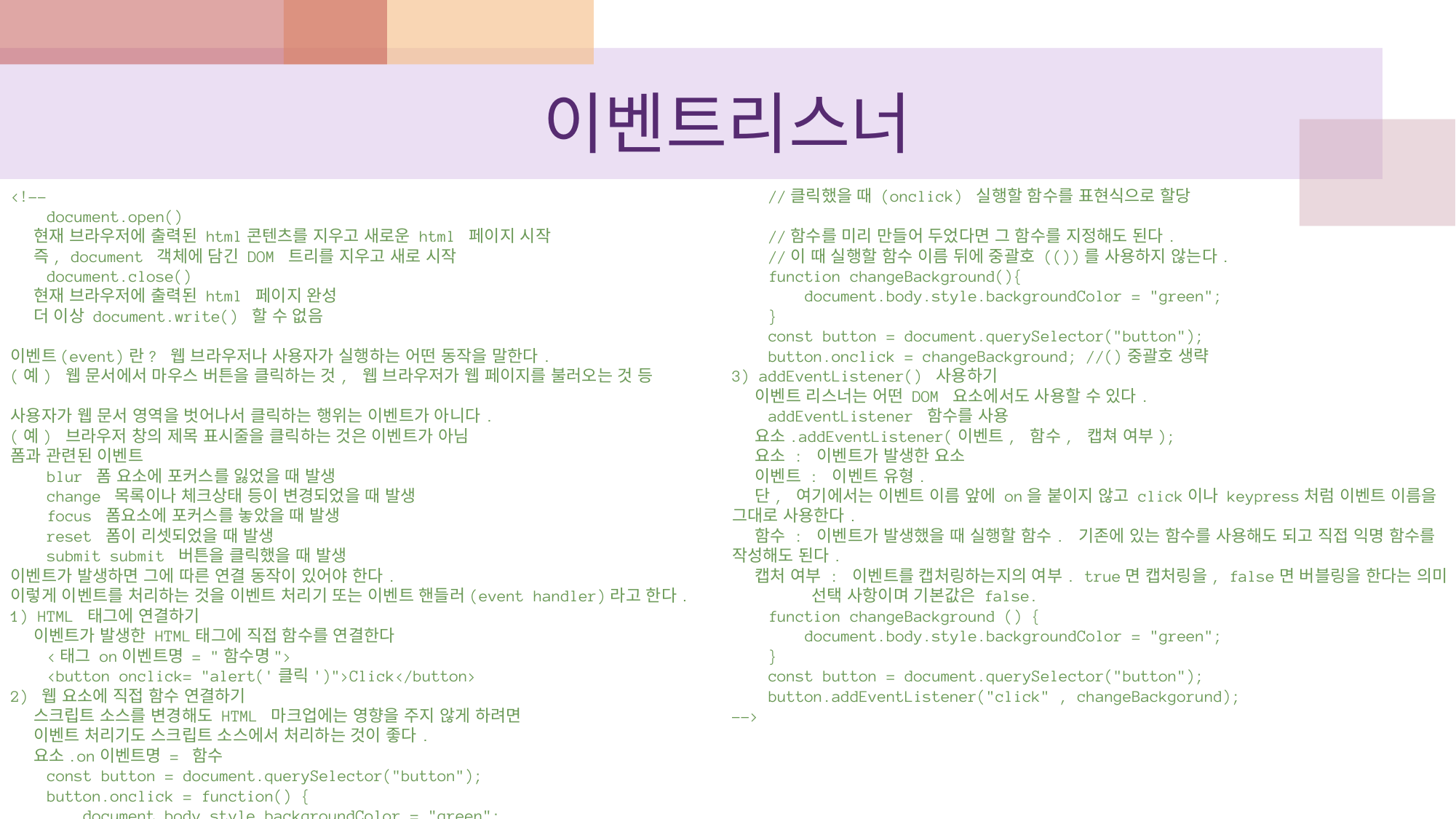

# 이벤트리스너
<!--
    document.open()
    현재 브라우저에 출력된 html콘텐츠를 지우고 새로운 html 페이지 시작
    즉, document 객체에 담긴 DOM 트리를 지우고 새로 시작
    document.close()
    현재 브라우저에 출력된 html 페이지 완성
    더 이상 document.write() 할 수 없음
이벤트(event)란? 웹 브라우저나 사용자가 실행하는 어떤 동작을 말한다.
(예) 웹 문서에서 마우스 버튼을 클릭하는 것, 웹 브라우저가 웹 페이지를 불러오는 것 등
사용자가 웹 문서 영역을 벗어나서 클릭하는 행위는 이벤트가 아니다.
(예) 브라우저 창의 제목 표시줄을 클릭하는 것은 이벤트가 아님
폼과 관련된 이벤트
    blur 폼 요소에 포커스를 잃었을 때 발생
    change 목록이나 체크상태 등이 변경되었을 때 발생
    focus 폼요소에 포커스를 놓았을 때 발생
    reset 폼이 리셋되었을 때 발생
    submit submit 버튼을 클릭했을 때 발생
이벤트가 발생하면 그에 따른 연결 동작이 있어야 한다.
이렇게 이벤트를 처리하는 것을 이벤트 처리기 또는 이벤트 핸들러(event handler)라고 한다.
1) HTML 태그에 연결하기
    이벤트가 발생한 HTML태그에 직접 함수를 연결한다
    <태그 on이벤트명 = "함수명">
    <button onclick= "alert('클릭')">Click</button>
2) 웹 요소에 직접 함수 연결하기
    스크립트 소스를 변경해도 HTML 마크업에는 영향을 주지 않게 하려면
    이벤트 처리기도 스크립트 소스에서 처리하는 것이 좋다.
    요소.on이벤트명 = 함수
    const button = document.querySelector("button");
    button.onclick = function() {
        document.body.style.backgroundColor = "green";
    }
    //클릭했을 때 (onclick) 실행할 함수를 표현식으로 할당
    //함수를 미리 만들어 두었다면 그 함수를 지정해도 된다.
    //이 때 실행할 함수 이름 뒤에 중괄호 (())를 사용하지 않는다.
    function changeBackground(){
        document.body.style.backgroundColor = "green";
    }
    const button = document.querySelector("button");
    button.onclick = changeBackground; //()중괄호 생략
3) addEventListener() 사용하기
    이벤트 리스너는 어떤 DOM 요소에서도 사용할 수 있다.
    addEventListener 함수를 사용
    요소.addEventListener(이벤트, 함수, 캡쳐 여부);
    요소 : 이벤트가 발생한 요소
    이벤트 : 이벤트 유형.
    단, 여기에서는 이벤트 이름 앞에 on을 붙이지 않고 click이나 keypress처럼 이벤트 이름을 그대로 사용한다.
    함수 : 이벤트가 발생했을 때 실행할 함수. 기존에 있는 함수를 사용해도 되고 직접 익명 함수를 작성해도 된다.
    캡처 여부 : 이벤트를 캡처링하는지의 여부. true면 캡처링을, false면 버블링을 한다는 의미
                선택 사항이며 기본값은 false.
    function changeBackground () {
        document.body.style.backgroundColor = "green";
    }
    const button = document.querySelector("button");
    button.addEventListener("click" , changeBackgorund);
-->